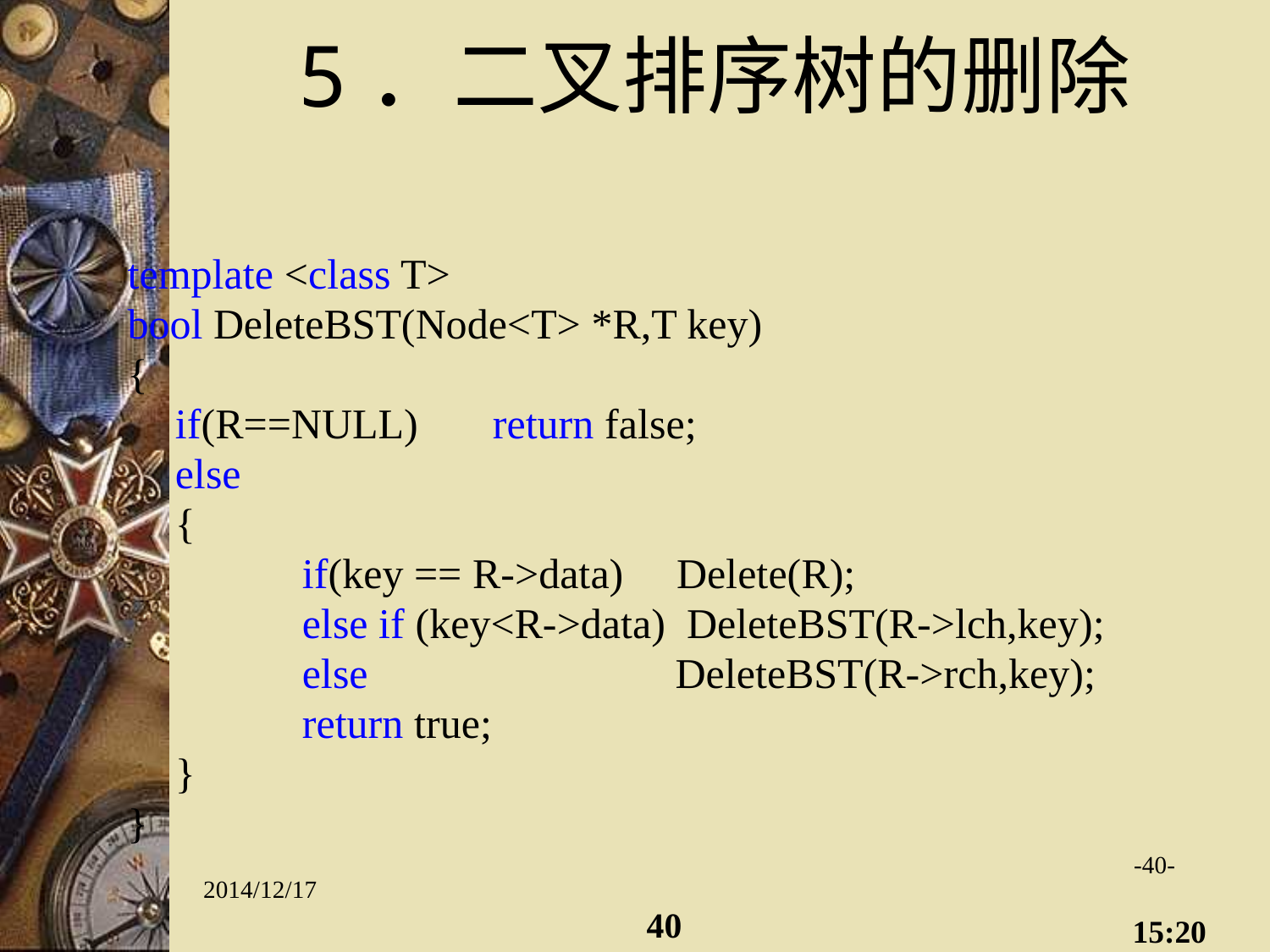

# 5．二叉排序树的删除
template <class T>
bool DeleteBST(Node<T> *R,T key)
{
	if(R==NULL) 	      return false;
	else
	{
		if(key == R->data)     Delete(R);
		else if (key<R->data)  DeleteBST(R->lch,key);
		else                             DeleteBST(R->rch,key);
		return true;
	}
}
-40-
2014/12/17